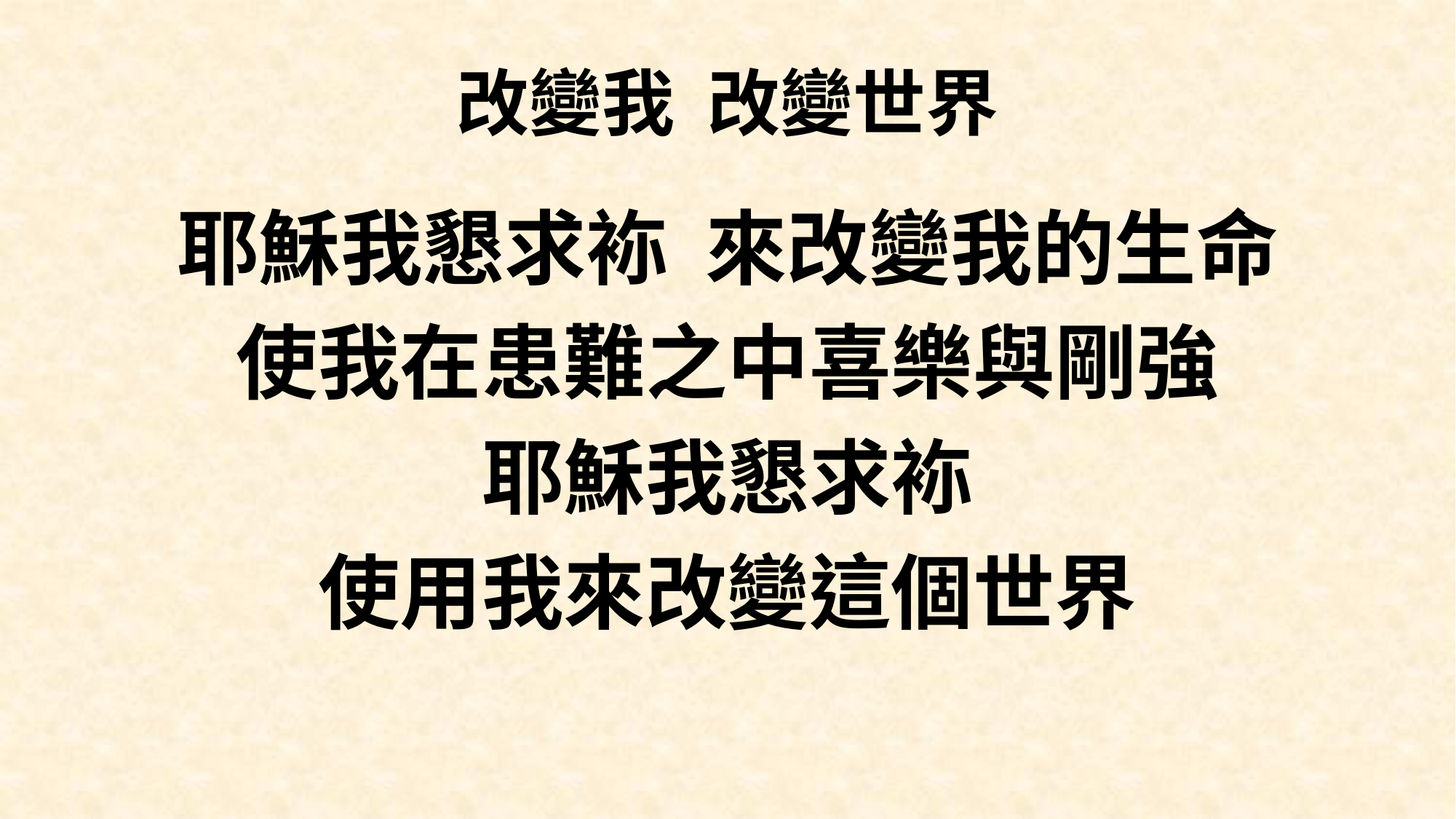

# 改變我  改變世界
耶穌我懇求袮  來改變我的生命
使我在患難之中喜樂與剛強
耶穌我懇求袮
使用我來改變這個世界